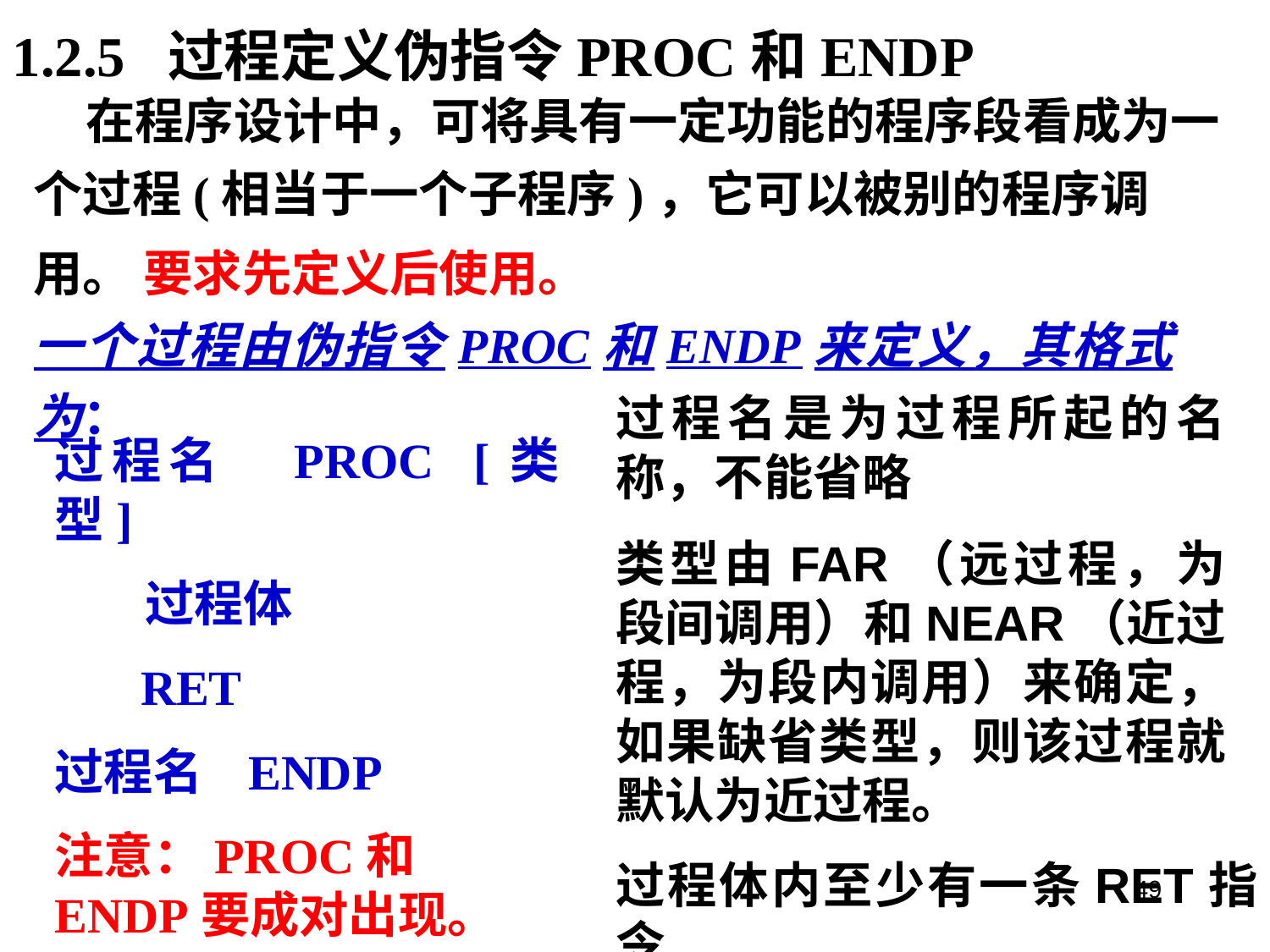

1.2.5  过程定义伪指令PROC和ENDP
   在程序设计中，可将具有一定功能的程序段看成为一个过程(相当于一个子程序)，它可以被别的程序调用。 要求先定义后使用。
一个过程由伪指令PROC和ENDP来定义，其格式为：
过程名是为过程所起的名称，不能省略
过程名   PROC  [类型]
       过程体
       RET
过程名   ENDP
注意：PROC和ENDP要成对出现。

类型由FAR（远过程，为段间调用）和NEAR（近过程，为段内调用）来确定，如果缺省类型，则该过程就默认为近过程。
过程体内至少有一条RET指令
49